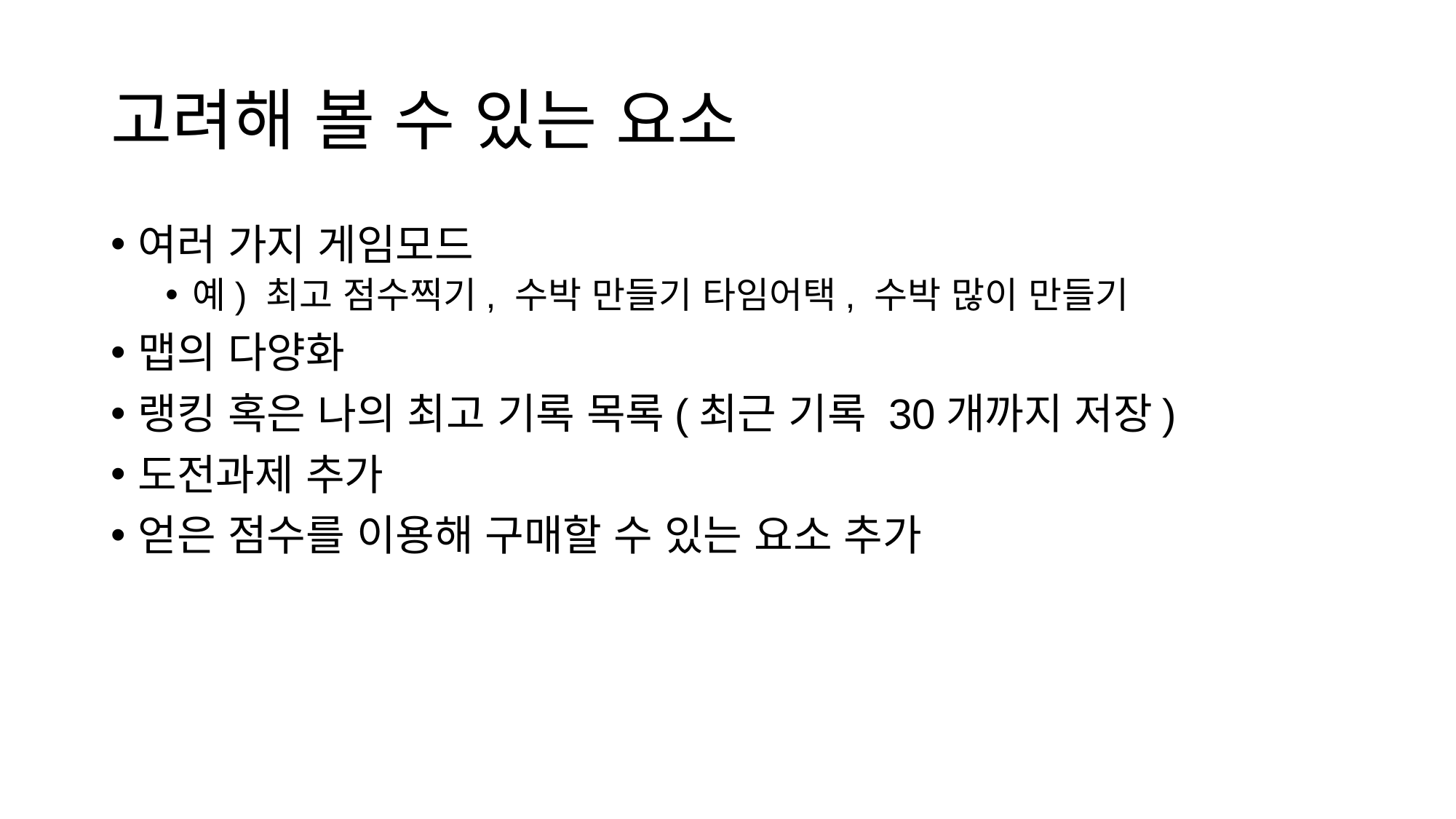

# 고려해 볼 수 있는 요소
여러 가지 게임모드
예) 최고 점수찍기, 수박 만들기 타임어택, 수박 많이 만들기
맵의 다양화
랭킹 혹은 나의 최고 기록 목록(최근 기록 30개까지 저장)
도전과제 추가
얻은 점수를 이용해 구매할 수 있는 요소 추가